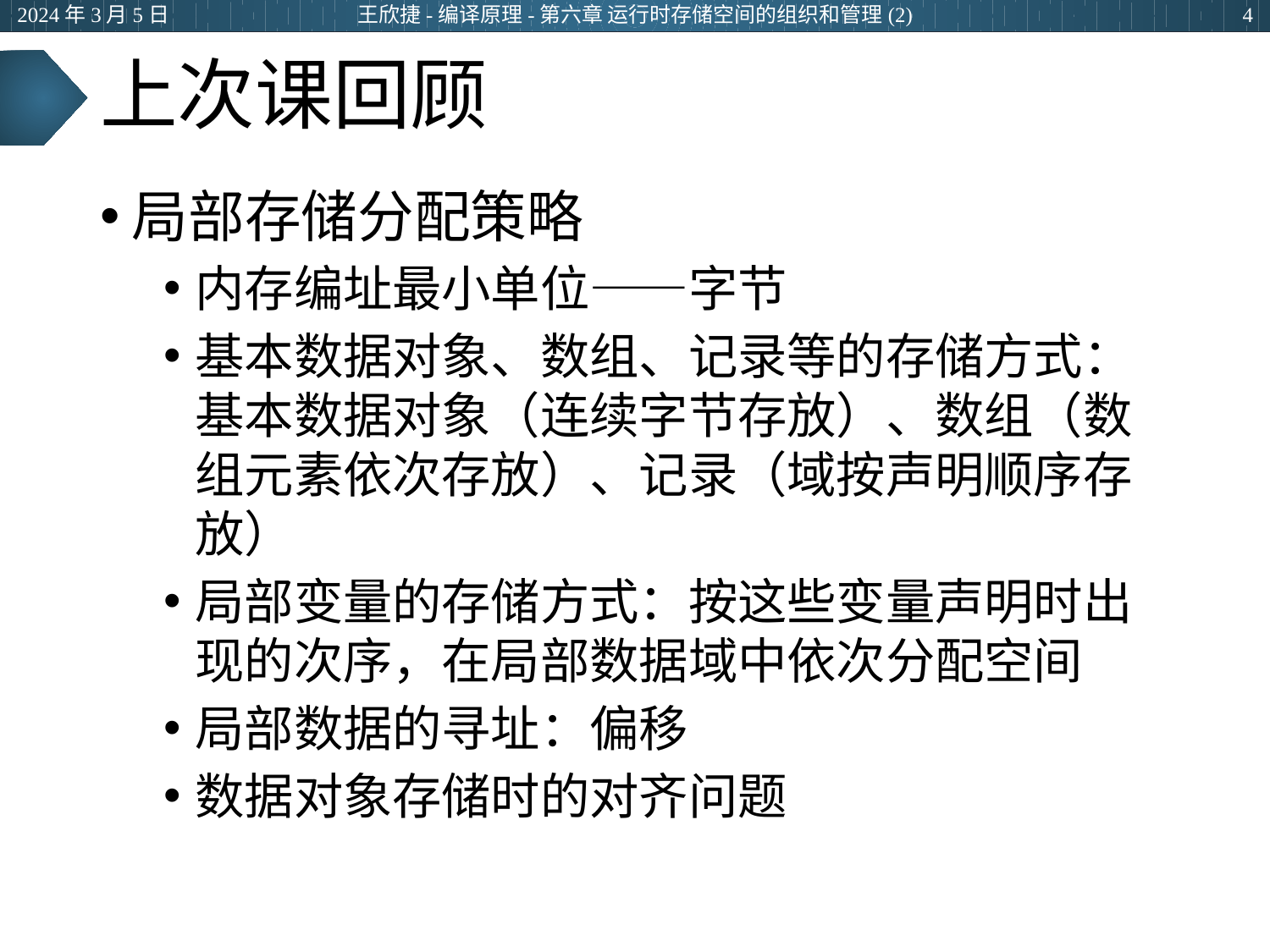

王欣捷-编译原理-第六章 运行时存储空间的组织和管理(2)
2024年3月5日
4
# 上次课回顾
局部存储分配策略
内存编址最小单位——字节
基本数据对象、数组、记录等的存储方式：基本数据对象（连续字节存放）、数组（数组元素依次存放）、记录（域按声明顺序存放）
局部变量的存储方式：按这些变量声明时出现的次序，在局部数据域中依次分配空间
局部数据的寻址：偏移
数据对象存储时的对齐问题